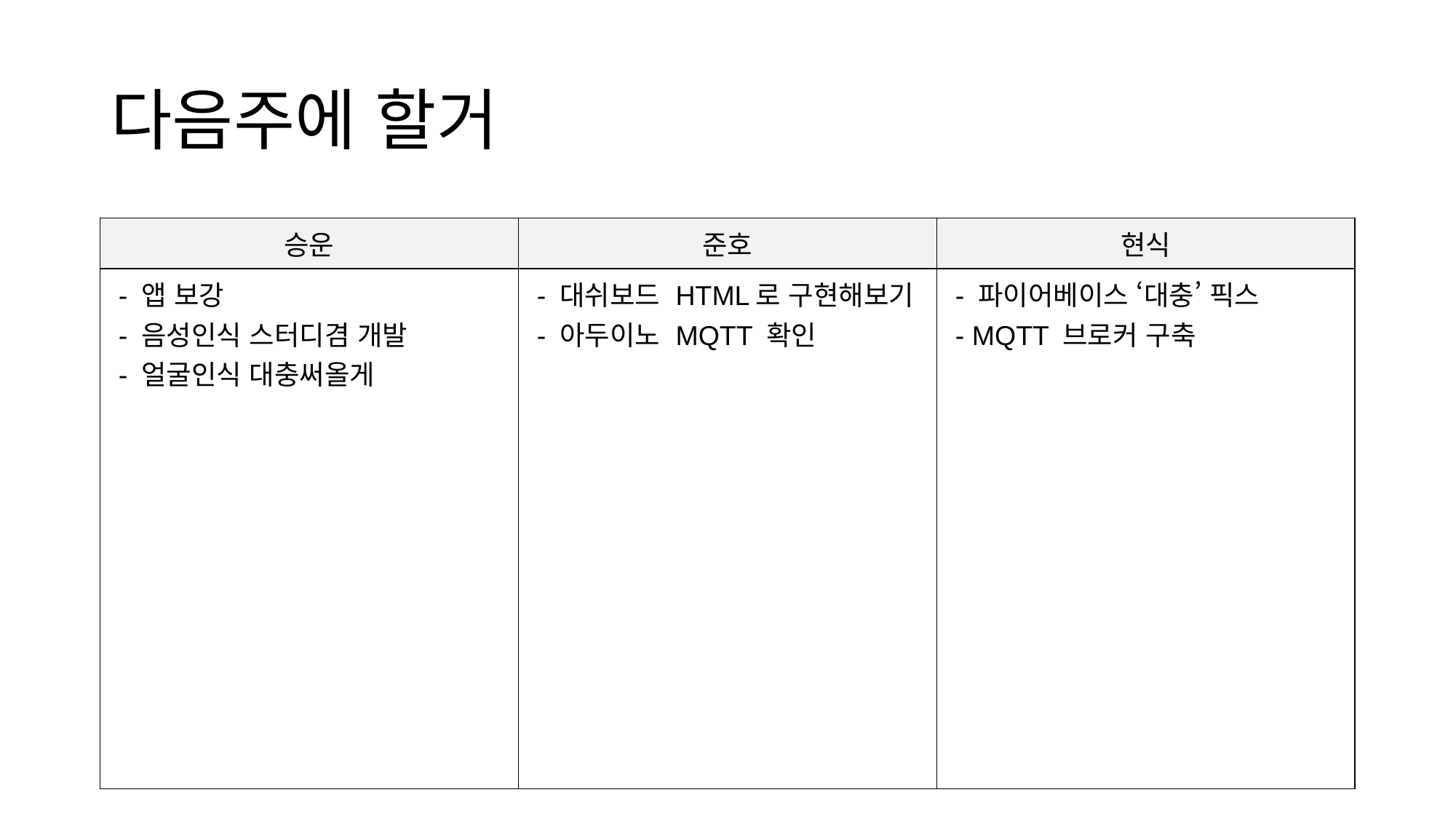

# 다음주에 할거
| 승운 | 준호 | 현식 |
| --- | --- | --- |
| - 앱 보강 - 음성인식 스터디겸 개발 - 얼굴인식 대충써올게 | - 대쉬보드 HTML로 구현해보기 - 아두이노 MQTT 확인 | - 파이어베이스 ‘대충’ 픽스 - MQTT 브로커 구축 |